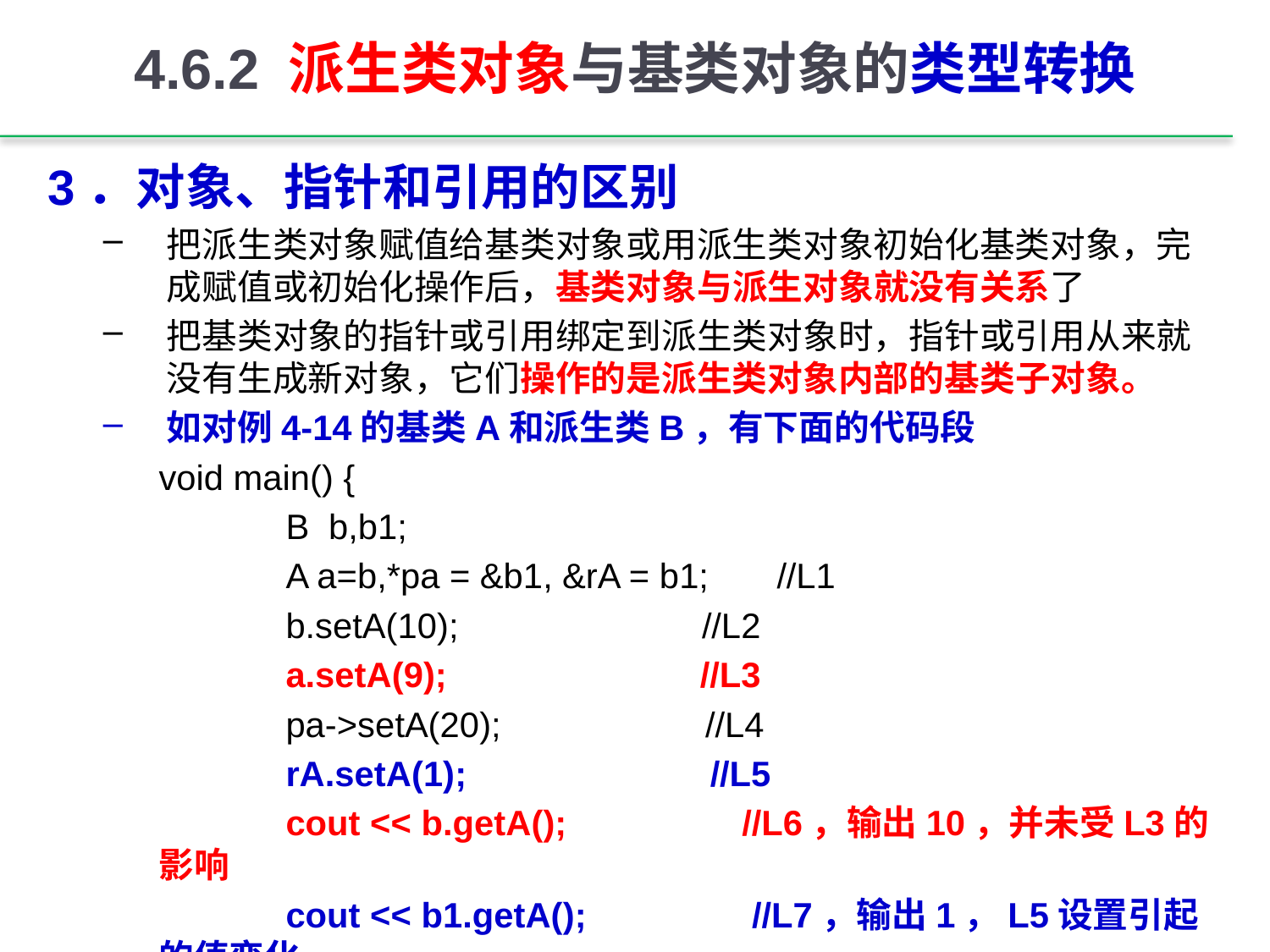

# 4.6.2 派生类对象与基类对象的类型转换
3．对象、指针和引用的区别
把派生类对象赋值给基类对象或用派生类对象初始化基类对象，完成赋值或初始化操作后，基类对象与派生对象就没有关系了
把基类对象的指针或引用绑定到派生类对象时，指针或引用从来就没有生成新对象，它们操作的是派生类对象内部的基类子对象。
如对例4-14的基类A和派生类B，有下面的代码段
void main() {
	B  b,b1;
	A a=b,*pa = &b1, &rA = b1;       //L1
	b.setA(10);                         //L2
	a.setA(9);                          //L3
	pa->setA(20);                     //L4
	rA.setA(1);                         //L5
	cout << b.getA();                  //L6，输出10，并未受L3的影响
	cout << b1.getA();                 //L7，输出1，L5设置引起的值变化
}